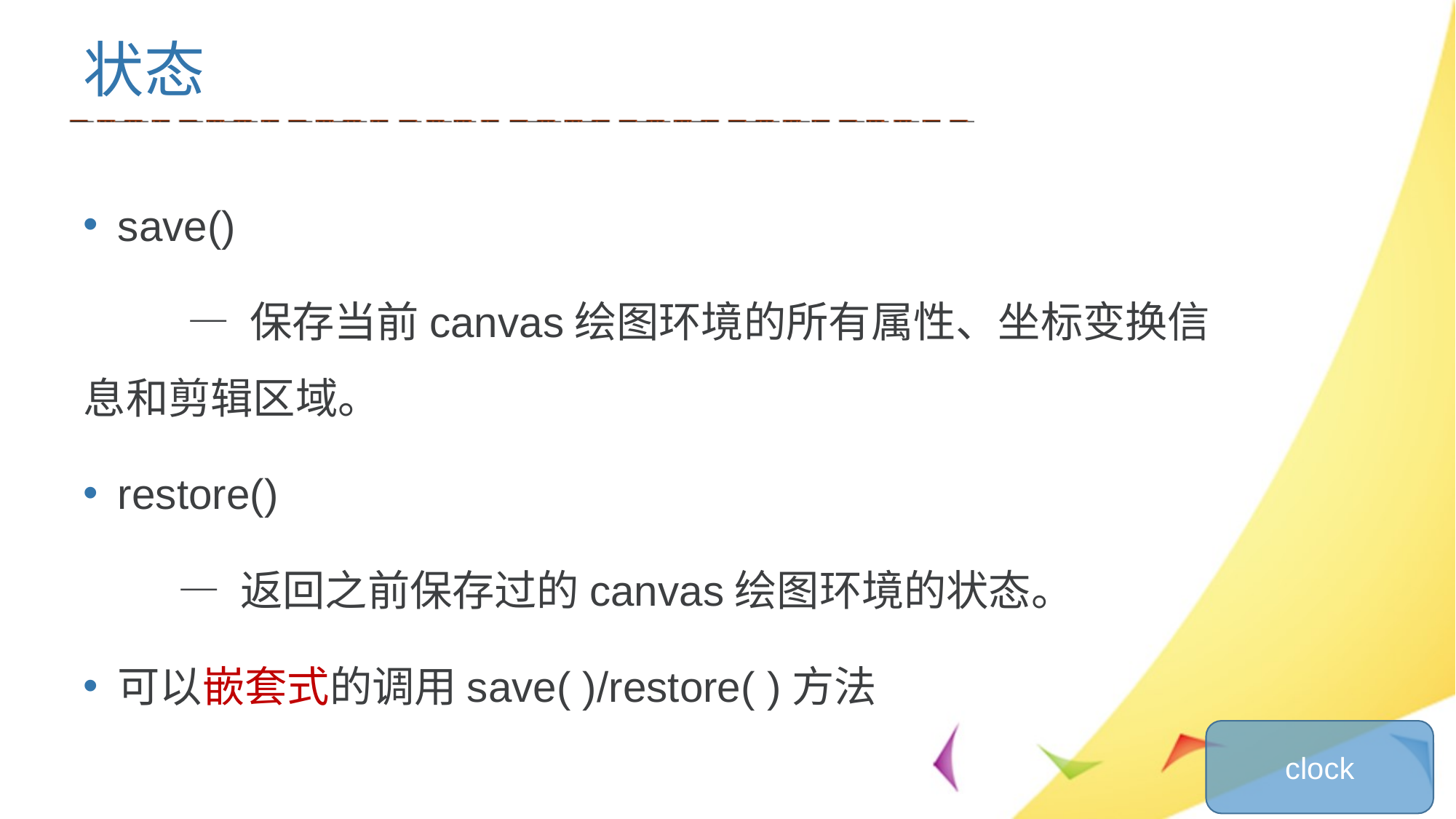

# 状态
save()
           — 保存当前canvas绘图环境的所有属性、坐标变换信息和剪辑区域。
restore()
          — 返回之前保存过的canvas绘图环境的状态。
可以嵌套式的调用save( )/restore( )方法

clock